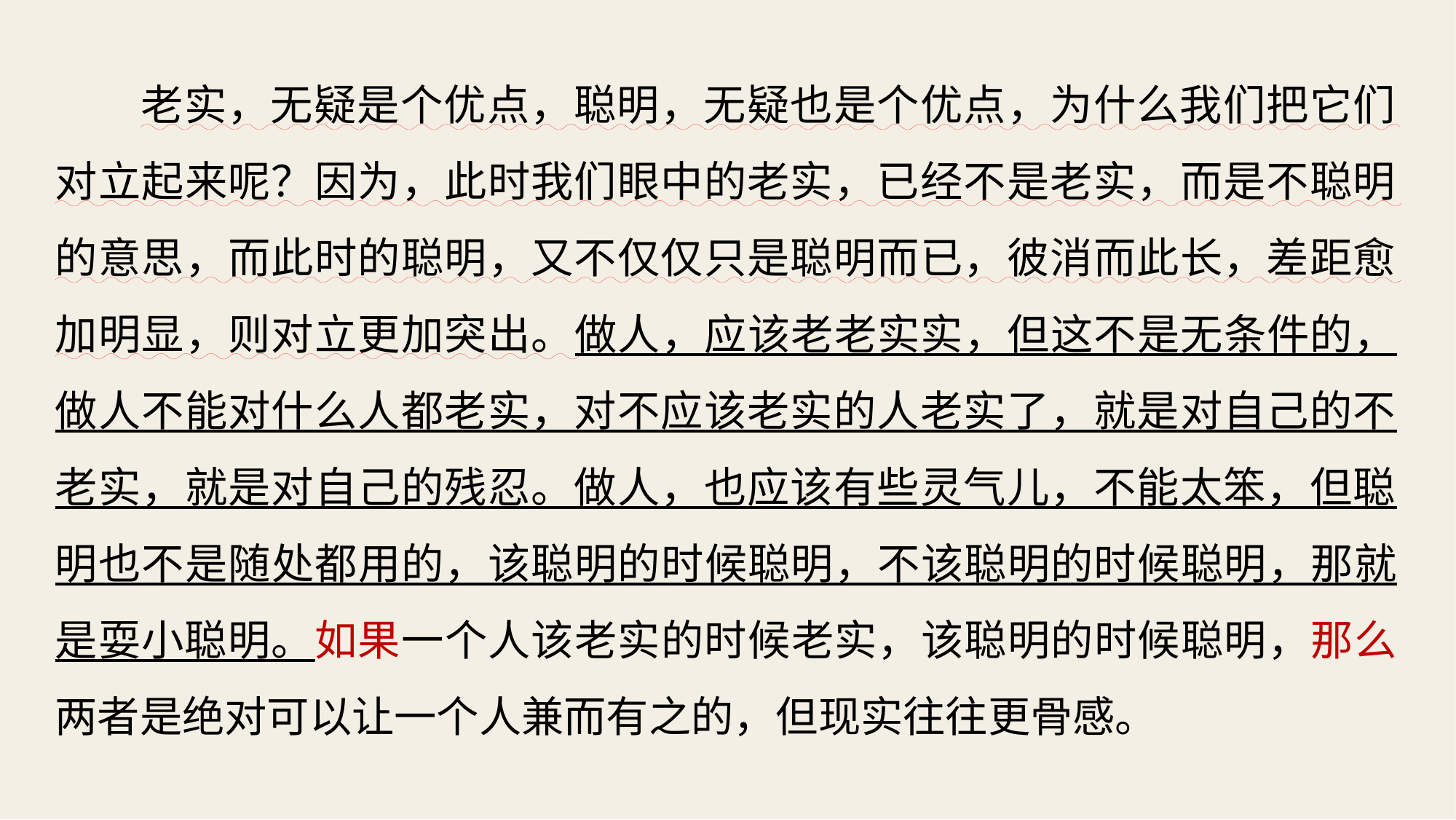

老实，无疑是个优点，聪明，无疑也是个优点，为什么我们把它们对立起来呢？因为，此时我们眼中的老实，已经不是老实，而是不聪明的意思，而此时的聪明，又不仅仅只是聪明而已，彼消而此长，差距愈加明显，则对立更加突出。做人，应该老老实实，但这不是无条件的，做人不能对什么人都老实，对不应该老实的人老实了，就是对自己的不老实，就是对自己的残忍。做人，也应该有些灵气儿，不能太笨，但聪明也不是随处都用的，该聪明的时候聪明，不该聪明的时候聪明，那就是耍小聪明。如果一个人该老实的时候老实，该聪明的时候聪明，那么两者是绝对可以让一个人兼而有之的，但现实往往更骨感。